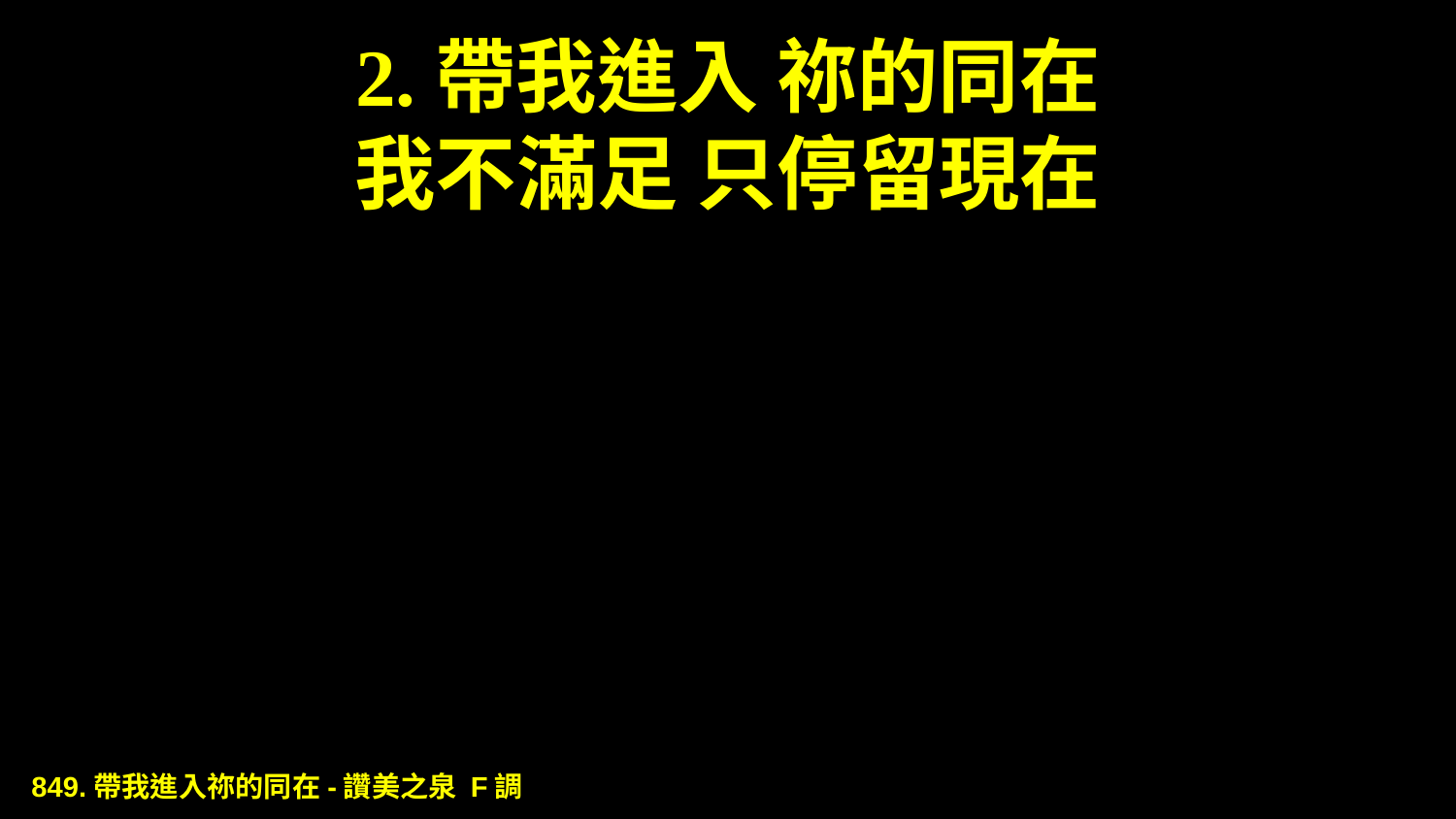

# 2.帶我進入 祢的同在 我不滿足 只停留現在
849.帶我進入祢的同在-讚美之泉 F調